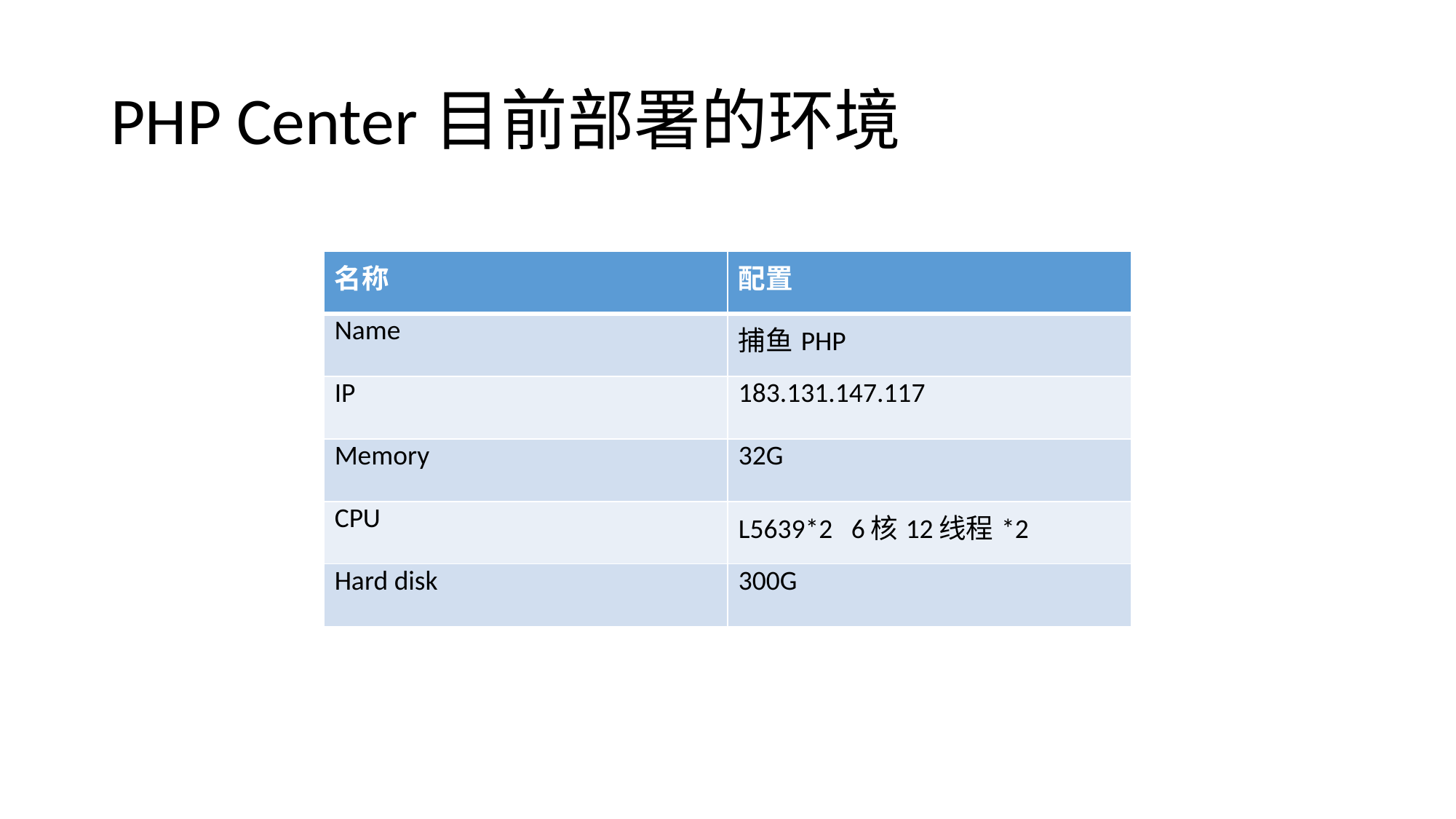

# PHP Center目前部署的环境
| 名称 | 配置 |
| --- | --- |
| Name | 捕鱼PHP |
| IP | 183.131.147.117 |
| Memory | 32G |
| CPU | L5639\*2 6核12线程\*2 |
| Hard disk | 300G |